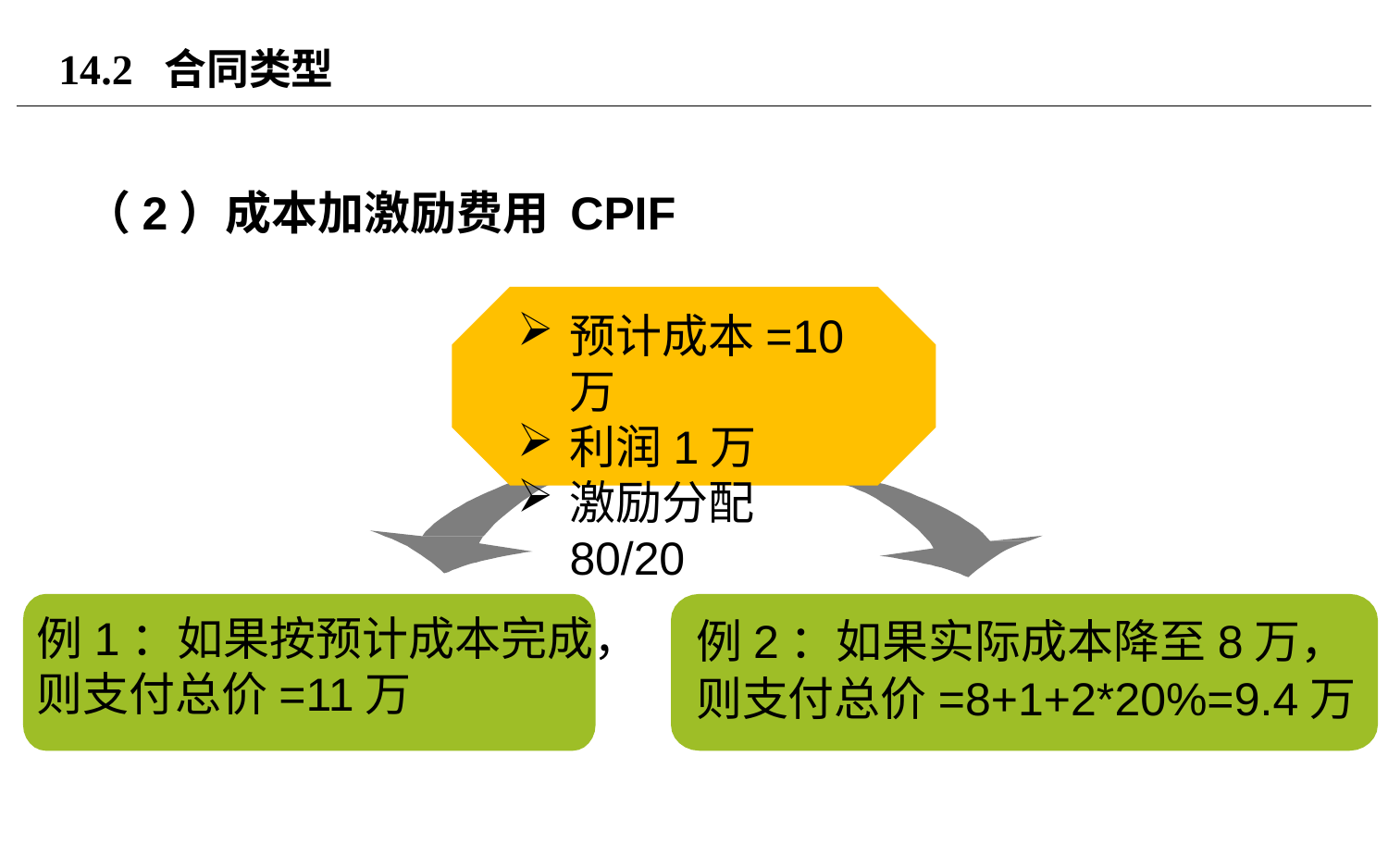

# 14.2  合同类型
（2）成本加激励费用 CPIF

预计成本=10万
利润1万
激励分配80/20

例1：如果按预计成本完成， 则支付总价=11万
例2：如果实际成本降至8万，
则支付总价=8+1+2*20%=9.4万